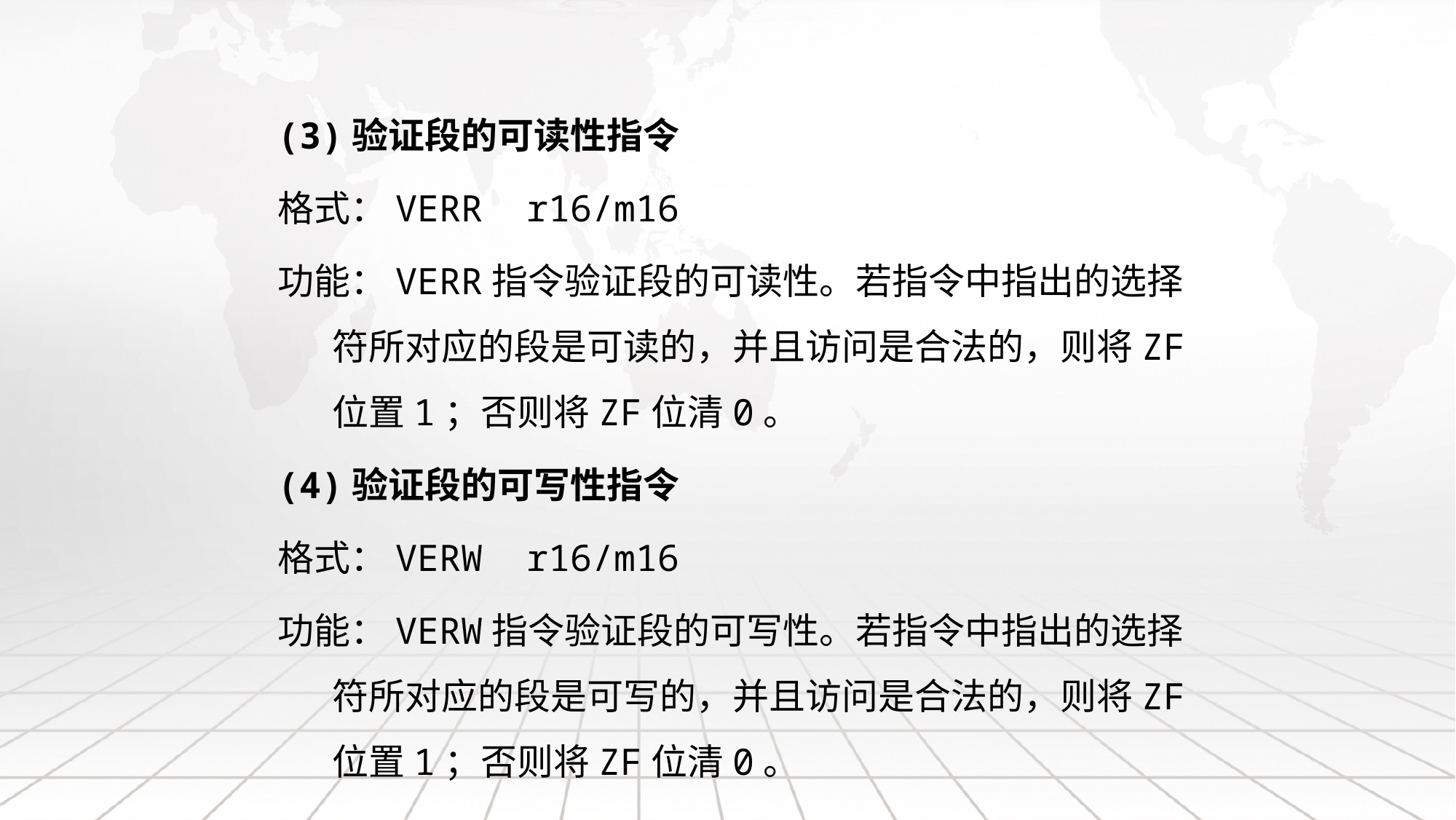

(3)验证段的可读性指令
格式：VERR  r16/m16
功能：VERR指令验证段的可读性。若指令中指出的选择符所对应的段是可读的，并且访问是合法的，则将ZF位置1；否则将ZF位清0。
(4)验证段的可写性指令
格式：VERW  r16/m16
功能：VERW指令验证段的可写性。若指令中指出的选择符所对应的段是可写的，并且访问是合法的，则将ZF位置1；否则将ZF位清0。